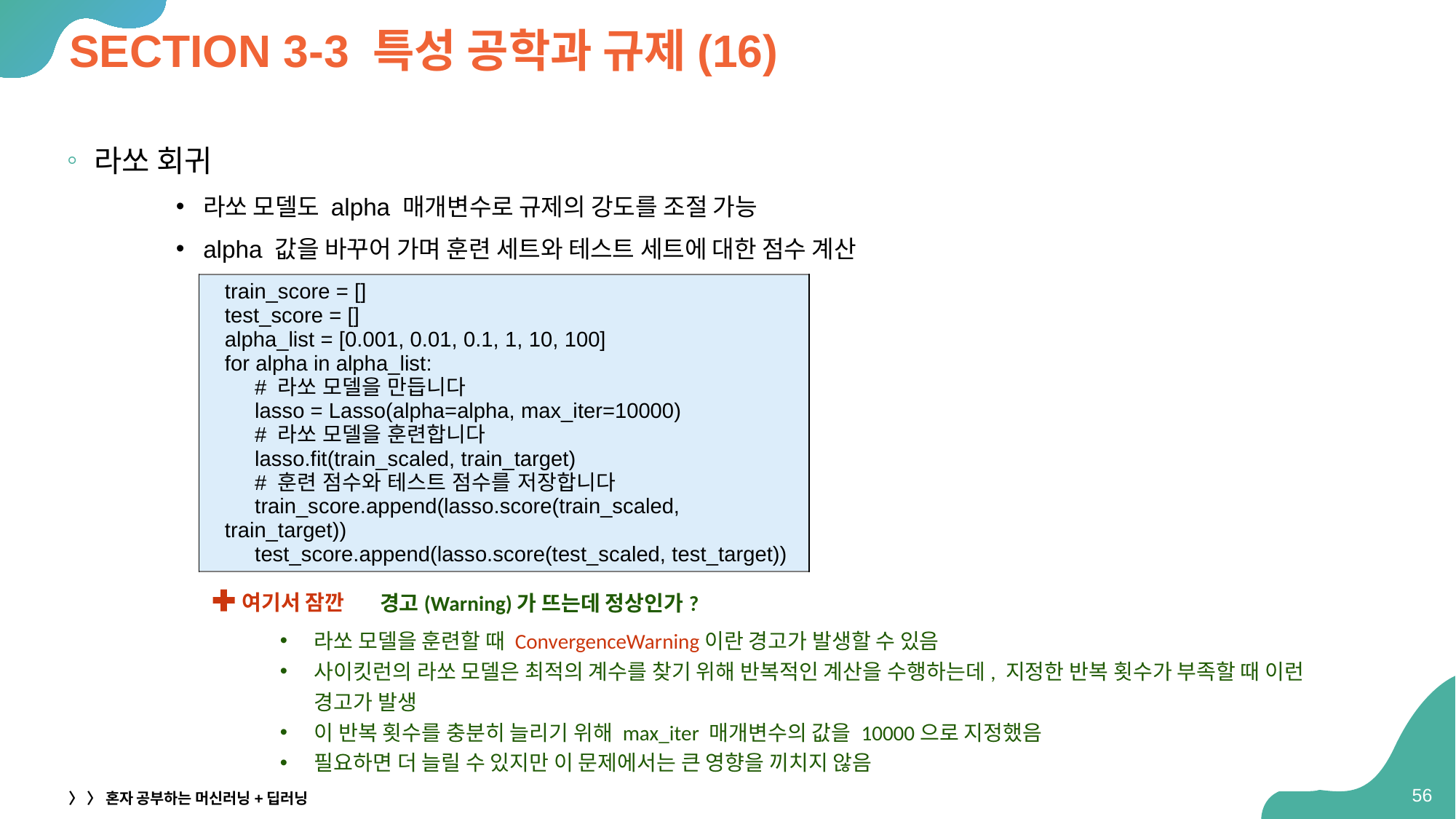

# SECTION 3-3 특성 공학과 규제(16)
라쏘 회귀
라쏘 모델도 alpha 매개변수로 규제의 강도를 조절 가능
alpha 값을 바꾸어 가며 훈련 세트와 테스트 세트에 대한 점수 계산

| train\_score = [] test\_score = [] alpha\_list = [0.001, 0.01, 0.1, 1, 10, 100] for alpha in alpha\_list: # 라쏘 모델을 만듭니다 lasso = Lasso(alpha=alpha, max\_iter=10000) # 라쏘 모델을 훈련합니다 lasso.fit(train\_scaled, train\_target) # 훈련 점수와 테스트 점수를 저장합니다 train\_score.append(lasso.score(train\_scaled, train\_target)) test\_score.append(lasso.score(test\_scaled, test\_target)) |
| --- |
                    경고(Warning)가 뜨는데 정상인가?

라쏘 모델을 훈련할 때 ConvergenceWarning이란 경고가 발생할 수 있음
사이킷런의 라쏘 모델은 최적의 계수를 찾기 위해 반복적인 계산을 수행하는데, 지정한 반복 횟수가 부족할 때 이런 경고가 발생
이 반복 횟수를 충분히 늘리기 위해 max_iter 매개변수의 값을 10000으로 지정했음
필요하면 더 늘릴 수 있지만 이 문제에서는 큰 영향을 끼치지 않음
여기서 잠깐

56
〉 〉 혼자 공부하는 머신러닝+딥러닝